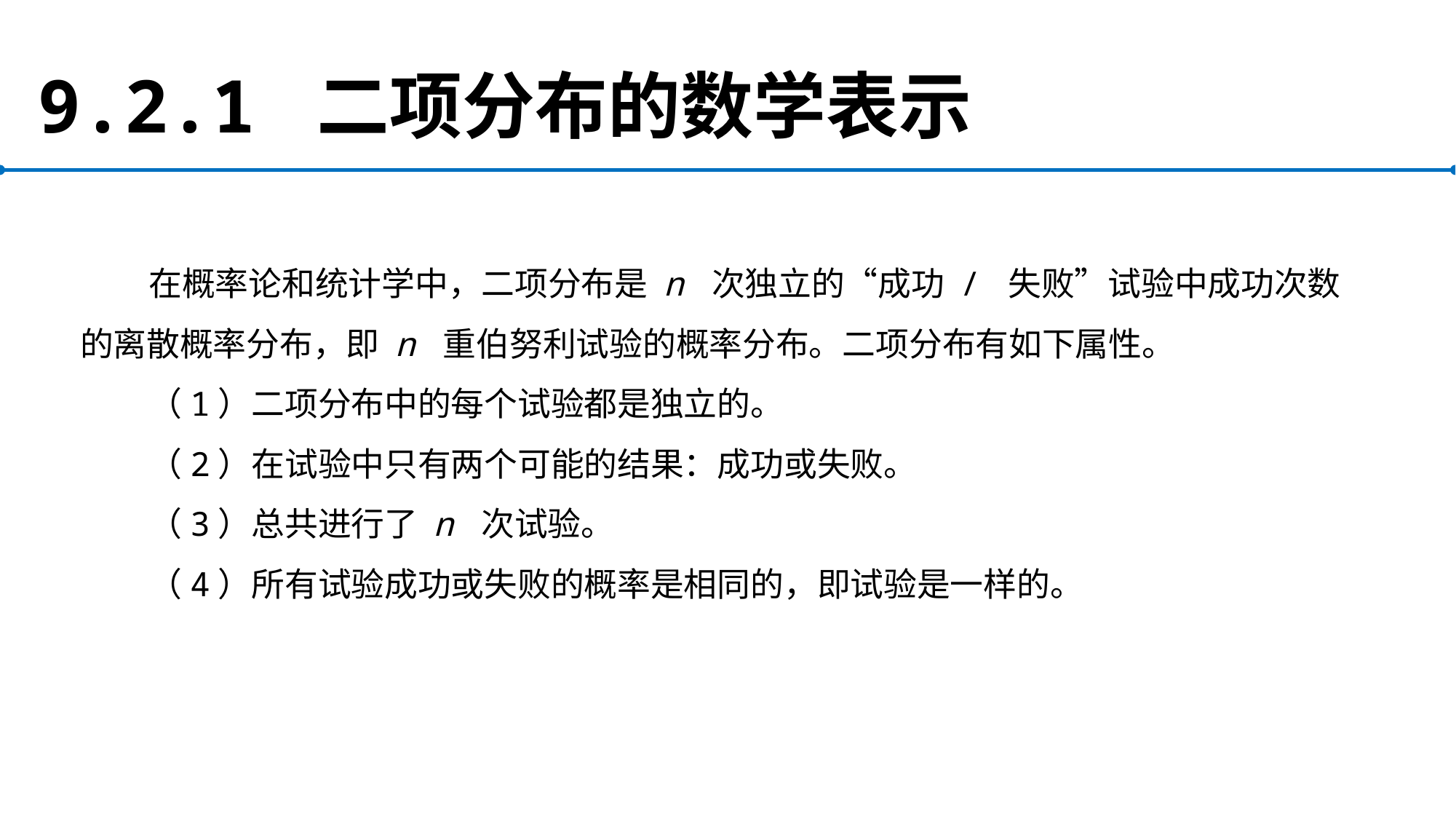

# 9.2.1 二项分布的数学表示
在概率论和统计学中，二项分布是 n 次独立的“成功 / 失败”试验中成功次数的离散概率分布，即 n 重伯努利试验的概率分布。二项分布有如下属性。
（1）二项分布中的每个试验都是独立的。
（2）在试验中只有两个可能的结果：成功或失败。
（3）总共进行了 n 次试验。
（4）所有试验成功或失败的概率是相同的，即试验是一样的。